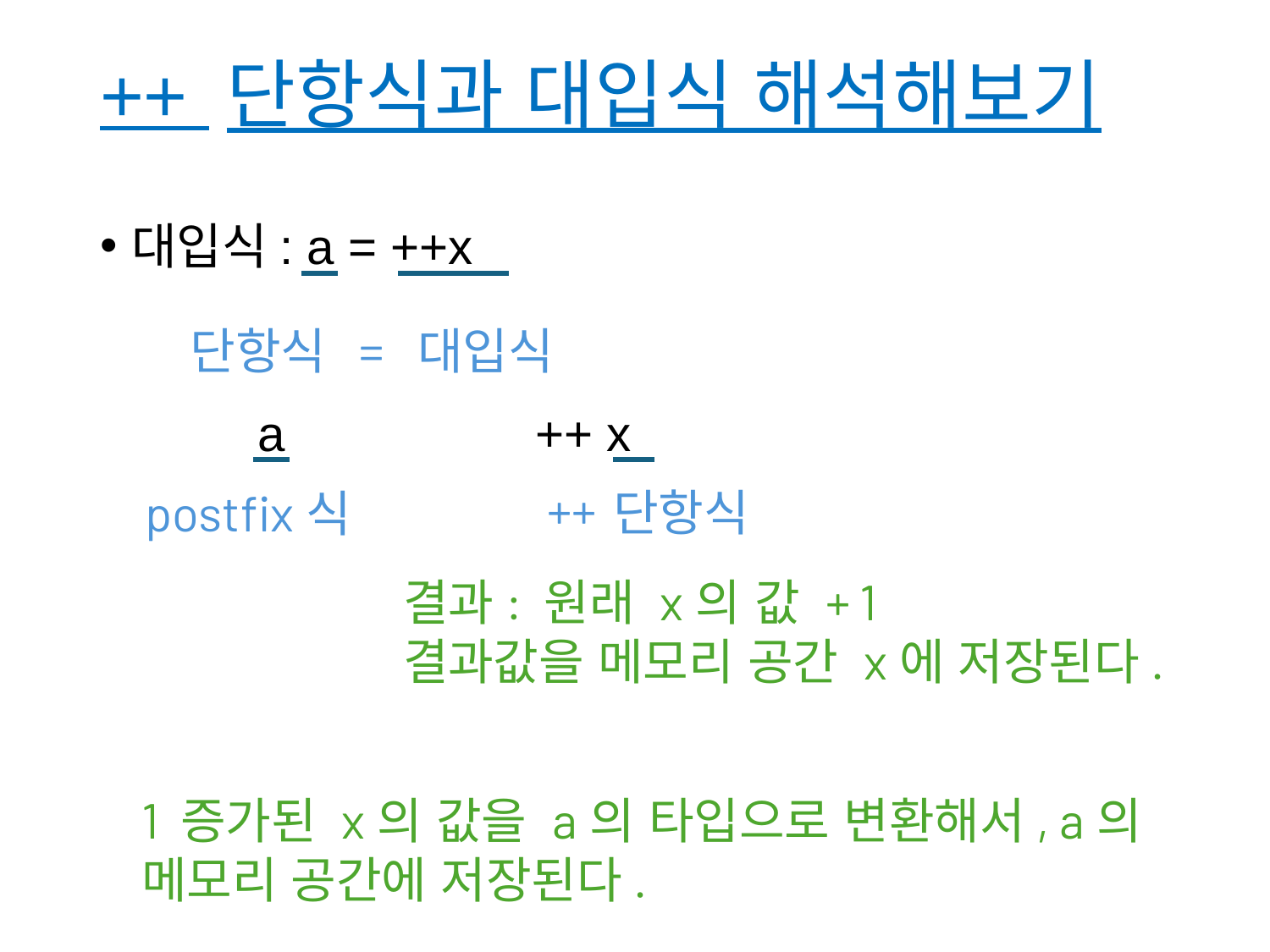

# ++ 단항식과 대입식 해석해보기
대입식: a = ++x
단항식
=
대입식
a
++ x
++
단항식
postfix식
결과: 원래 x의 값 + 1
결과값을 메모리 공간 x에 저장된다.
1 증가된 x의 값을 a의 타입으로 변환해서, a의 메모리 공간에 저장된다.